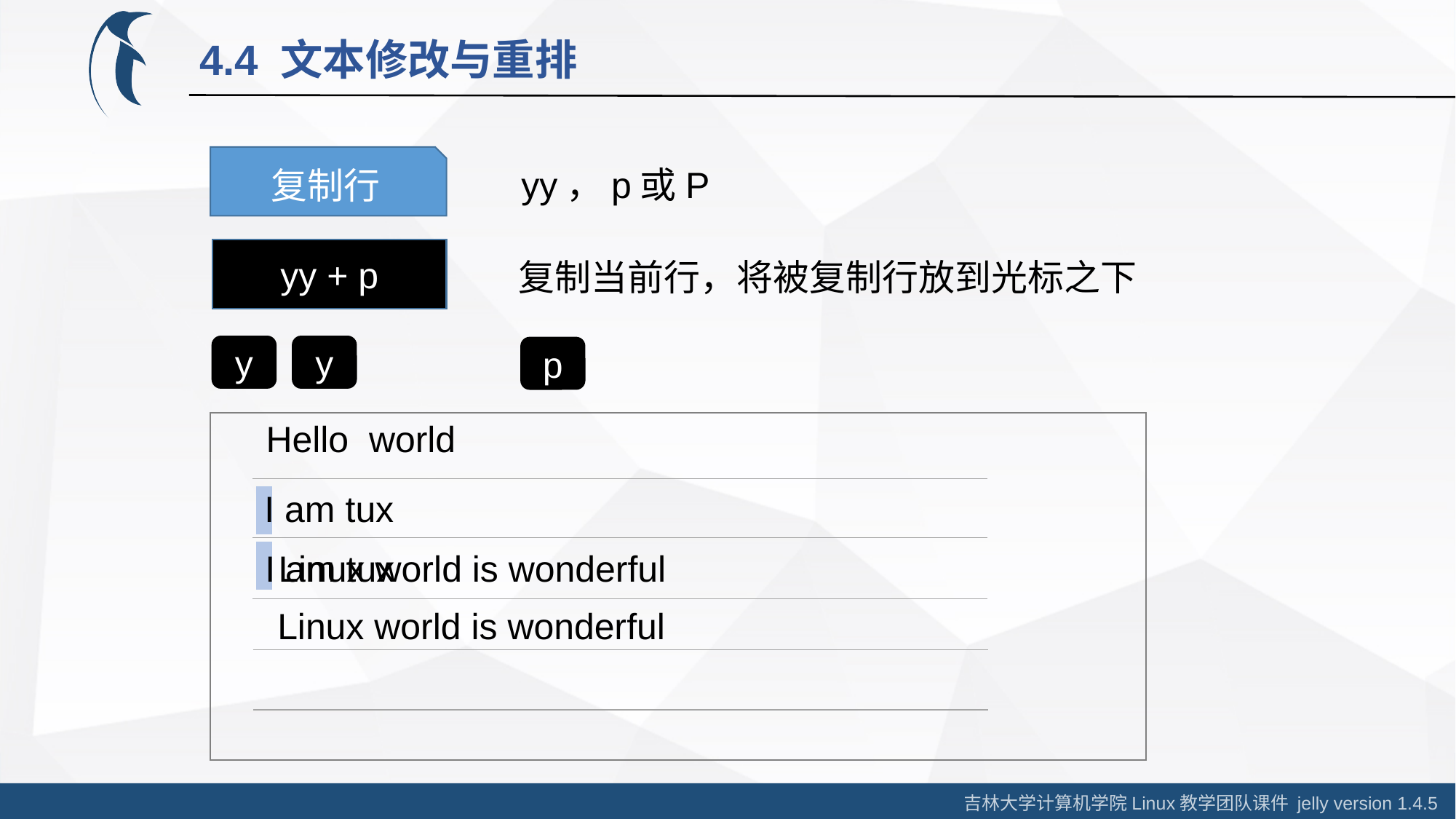

4.4 文本修改与重排
yy，p或P
复制行
yy + p
复制当前行，将被复制行放到光标之下
y
y
p
Hello  world

I am tux

I am tux
Linux world is wonderful

Linux world is wonderful